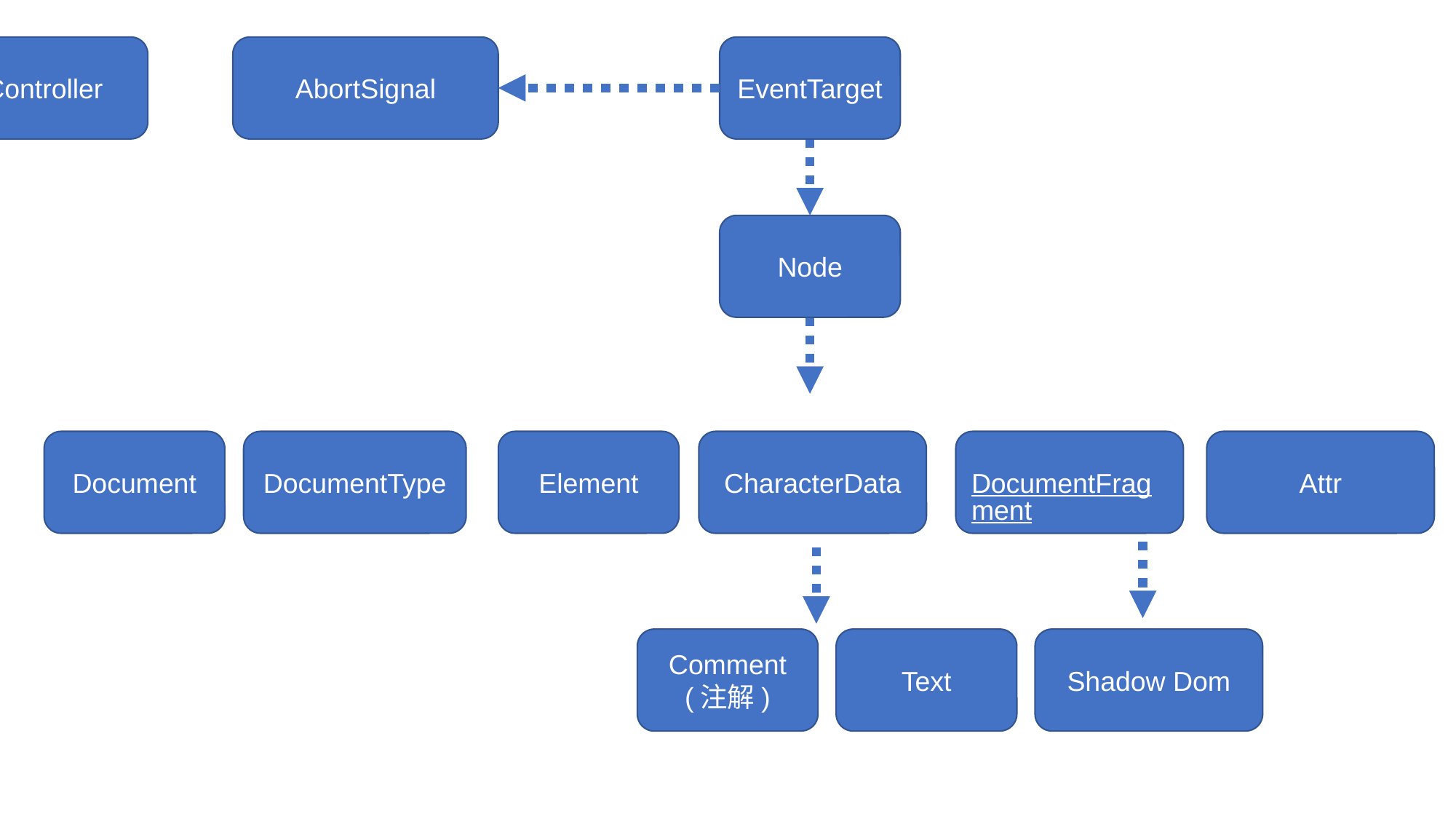

Document
AbortController
AbortSignal
EventTarget
DocumentType
Element
Node
Element
Element
Document
DocumentType
Element
CharacterData
DocumentFragment
Attr
Comment
(注解)
Text
Shadow Dom